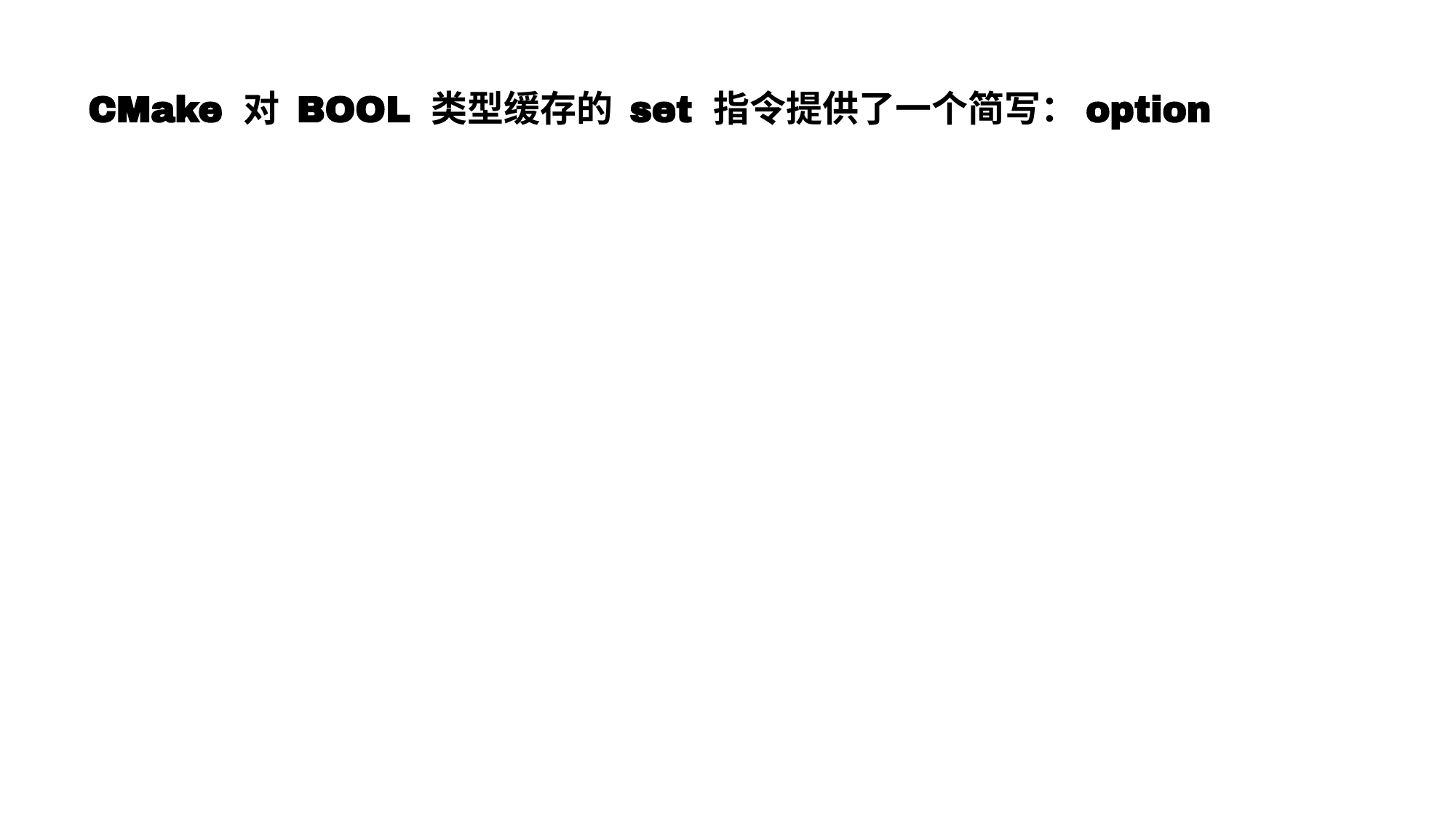

# CMake 对 BOOL 类型缓存的 set 指令提供了一个简写：option